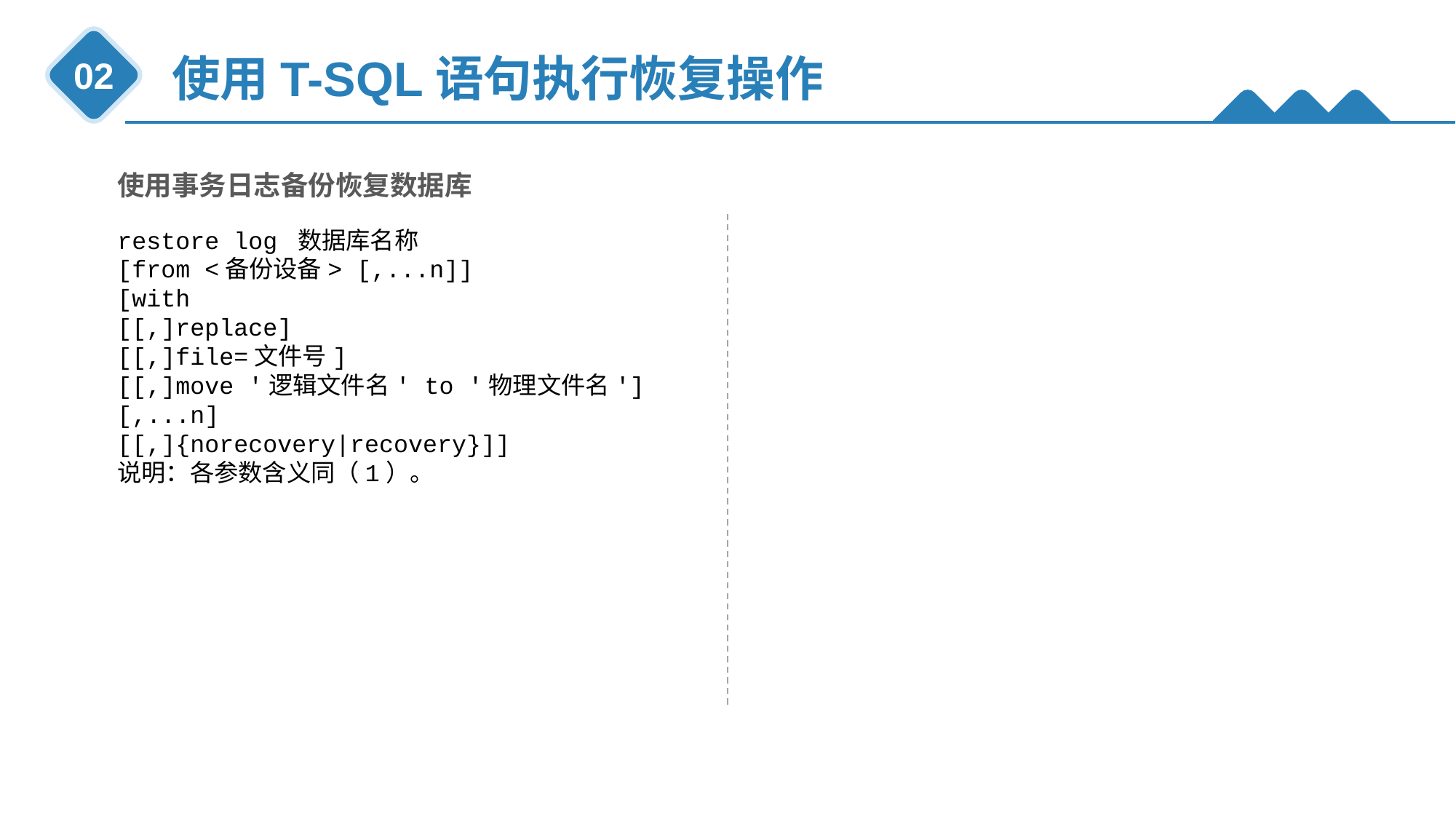

使用T-SQL语句执行恢复操作
02

使用事务日志备份恢复数据库
restore log 数据库名称
[from <备份设备> [,...n]]
[with
[[,]replace]
[[,]file=文件号]
[[,]move '逻辑文件名' to '物理文件名'][,...n]
[[,]{norecovery|recovery}]]
说明：各参数含义同（1）。